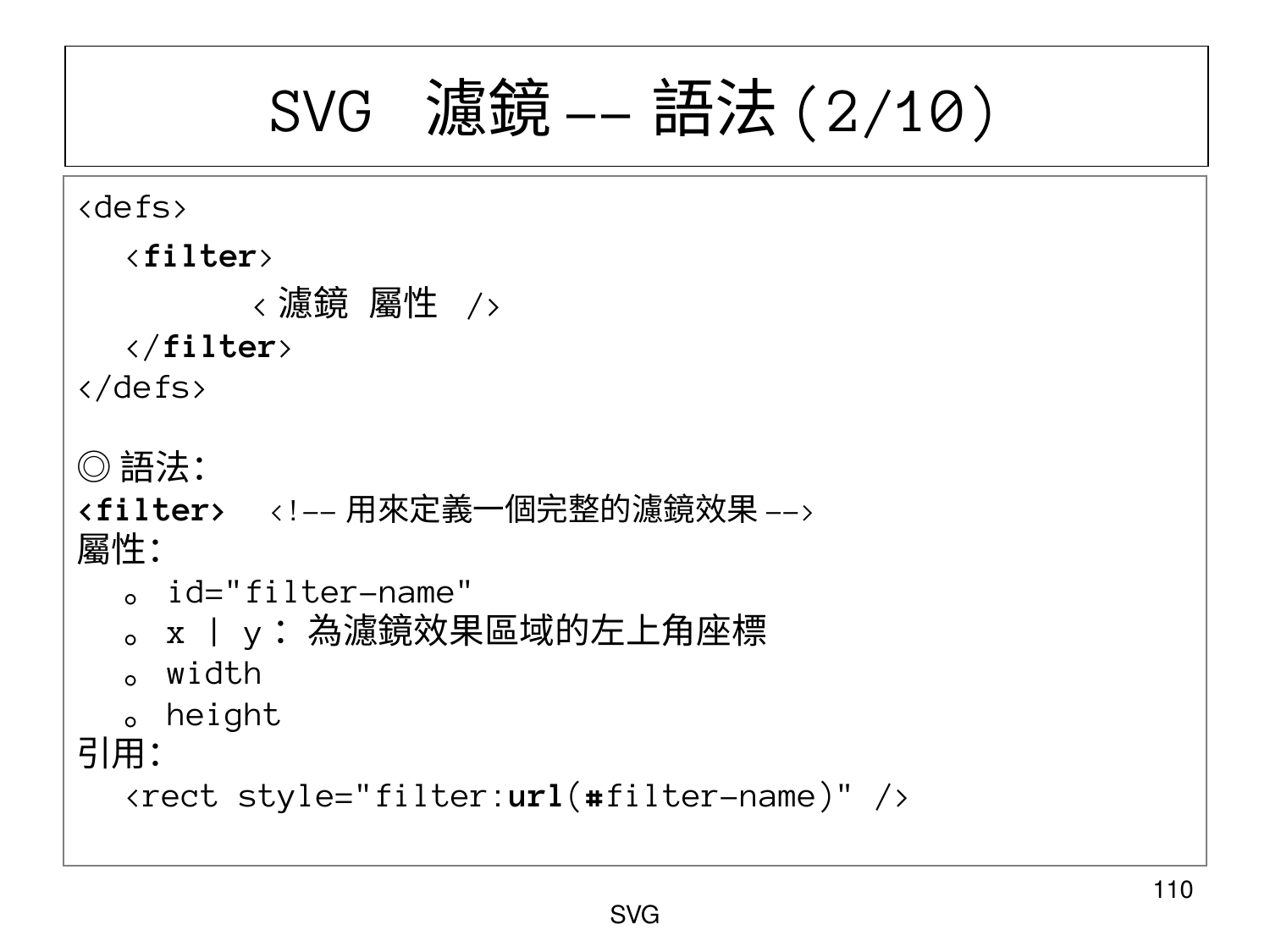

# SVG 濾鏡--語法(2/10)
<defs>
	<filter>
		<濾鏡 屬性 />
	</filter>
</defs>

◎語法：
<filter>  <!--用來定義一個完整的濾鏡效果-->
屬性：
	。id="filter-name"
	。x | y：為濾鏡效果區域的左上角座標
	。width
	。height
引用：
	<rect style="filter:url(#filter-name)" />
110
SVG